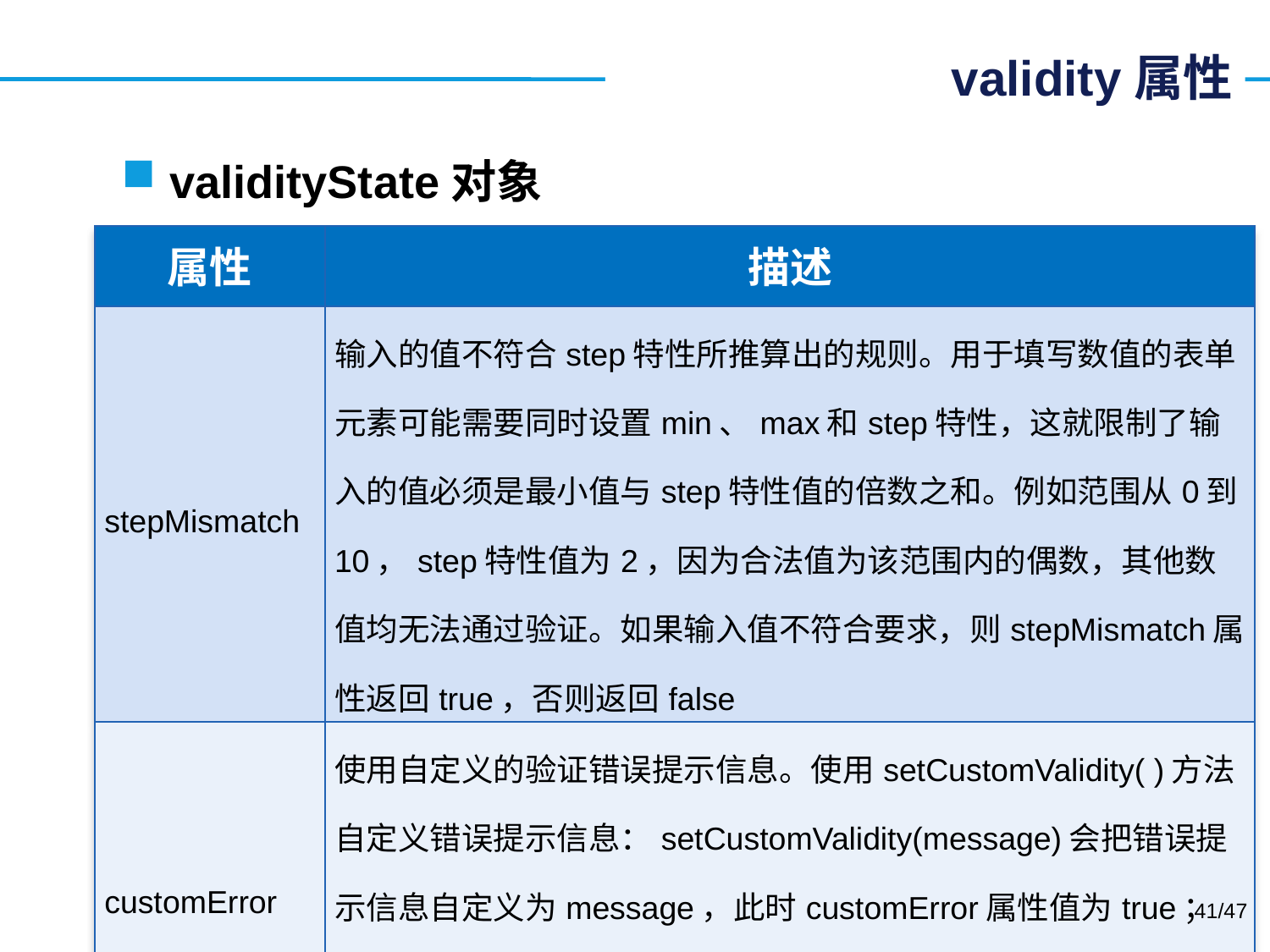

# validity属性
validityState对象
| 属性 | 描述 |
| --- | --- |
| valueMissing | 表单元素设置了required特性，则为必填项。如果必填项的值为空，就无法通过表单验证，valueMissing属性会返回true，否则返回false。 |
| typeMismatch | 输入值与type类型不匹配。HTML 5新增的表单类型如email、number、url等，都包含一个原始的类型验证。如果用户输入的内容与表单类型不符合，则typeMismatch属性将返回true，否则返回false。 |
| patternMismatch | 输入值与pattern特性的正则表达式不匹配。如果输入的内容不符合pattern验证模式的规则，则patternMismatch属性将返回true，否则返回false。 |
| 属性 | 描述 |
| --- | --- |
| tooLong | 输入的内容超过了表单元素的maxLength 特性限定的字符长度。虽然在输入的时候会限制表单内容的长度，但在某种情况下，如通过程序设置，还是会超出最大长度限制。如果输入的内容超过了最大长度限制，则tooLong属性返回true，否则返回false。 |
| rangeUnderflow | 输入的值小于min特性的值。如果输入的数值小于最小值，则rangeUnderflow属性返回true，否则返回false。 |
| rangeOverflow | 输入的值大于max特性的值。如果输入的数值大于最大值，则rangeOverflow属性返回true，否则返回false。 |
| 属性 | 描述 |
| --- | --- |
| stepMismatch | 输入的值不符合step特性所推算出的规则。用于填写数值的表单元素可能需要同时设置min、max和step特性，这就限制了输入的值必须是最小值与step特性值的倍数之和。例如范围从0到10，step特性值为2，因为合法值为该范围内的偶数，其他数值均无法通过验证。如果输入值不符合要求，则stepMismatch属性返回true，否则返回false |
| customError | 使用自定义的验证错误提示信息。使用setCustomValidity( )方法自定义错误提示信息：setCustomValidity(message)会把错误提示信息自定义为message，此时customError属性值为true；setCustomValidity("")会清除自定义的错误信息，此时customError属性值为false。 |
41/47